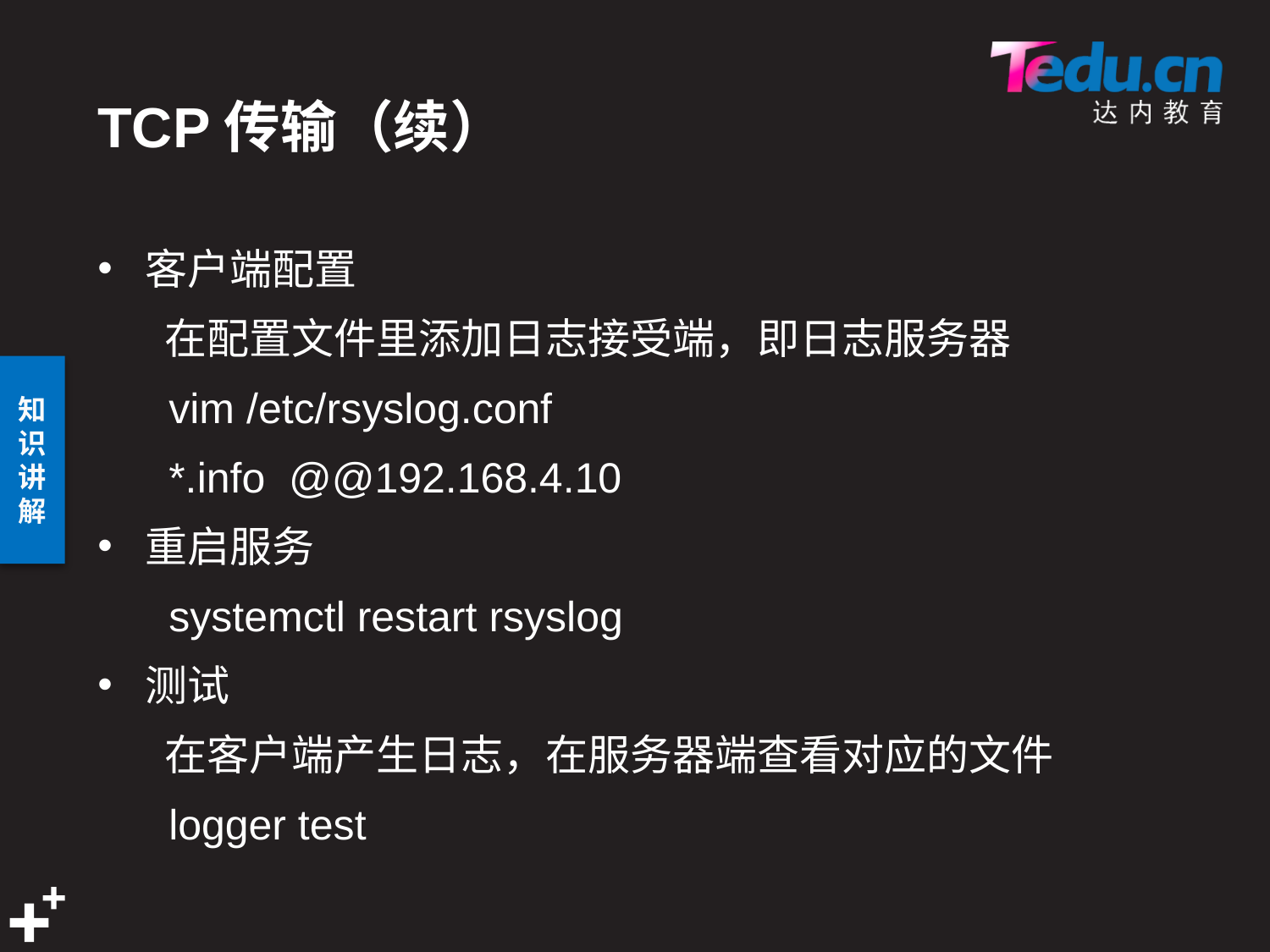

# TCP传输（续）
客户端配置
      在配置文件里添加日志接受端，即日志服务器
      vim /etc/rsyslog.conf
      *.info  @@192.168.4.10
重启服务
      systemctl restart rsyslog
测试
      在客户端产生日志，在服务器端查看对应的文件
      logger test